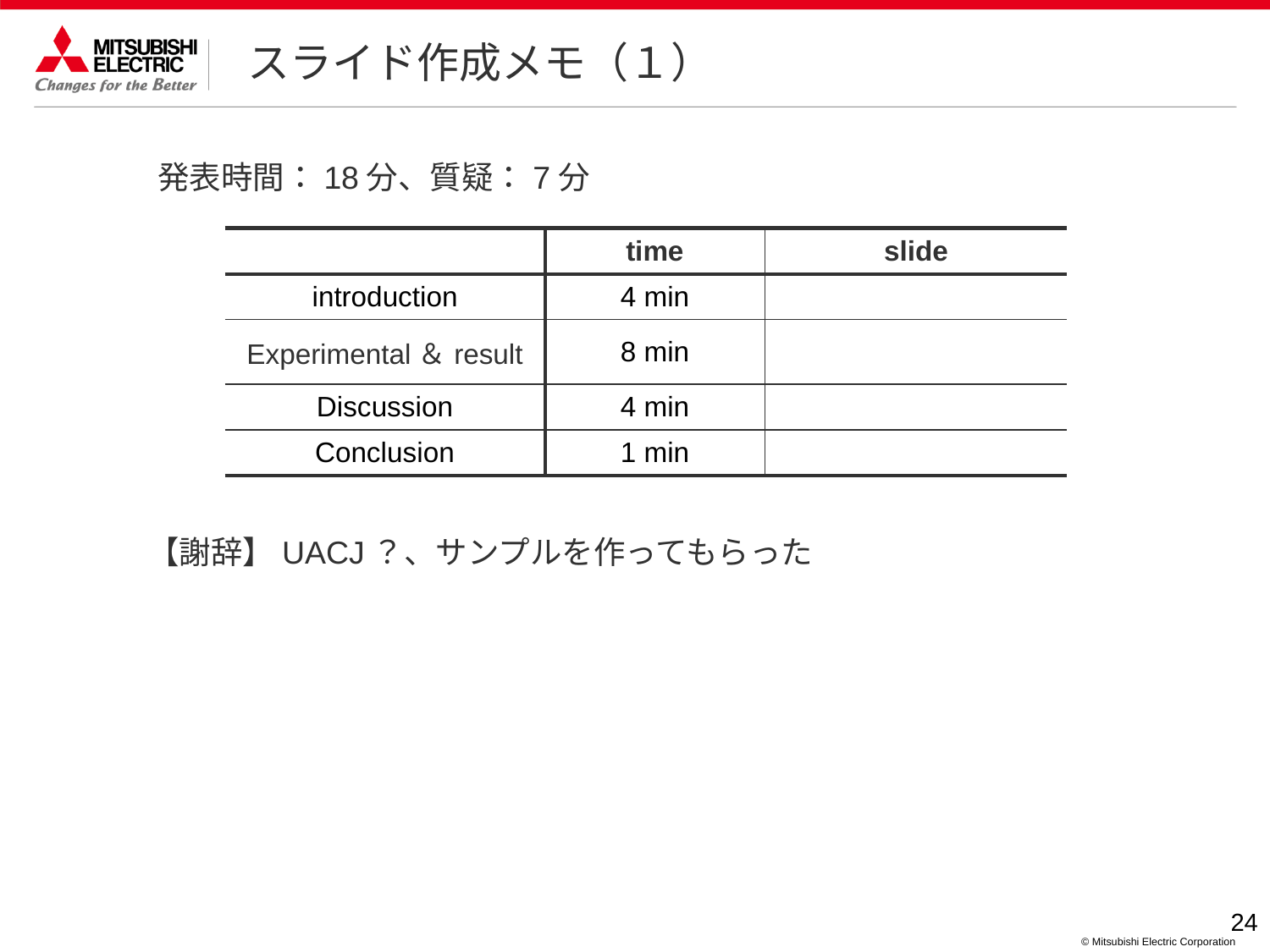

# スライド作成メモ（１）
発表時間：18分、質疑：7分
|  | time | slide |
| --- | --- | --- |
| introduction | 4 min |  |
| Experimental＆result | 8 min |  |
| Discussion | 4 min |  |
| Conclusion | 1 min |  |
【謝辞】UACJ？、サンプルを作ってもらった